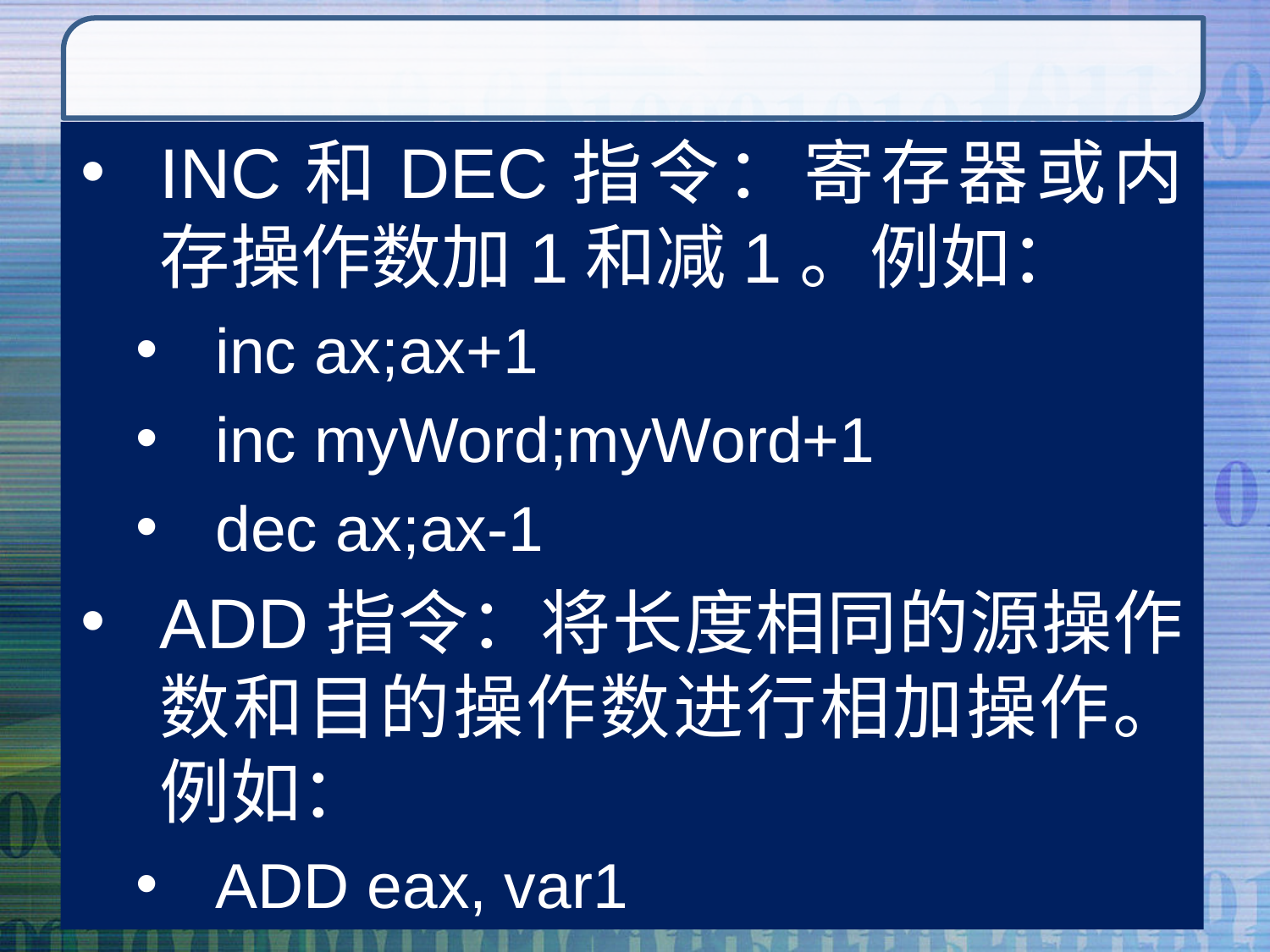

#
INC和DEC指令：寄存器或内存操作数加1和减1。例如：
inc ax;ax+1
inc myWord;myWord+1
dec ax;ax-1
ADD指令：将长度相同的源操作数和目的操作数进行相加操作。例如：
ADD eax, var1